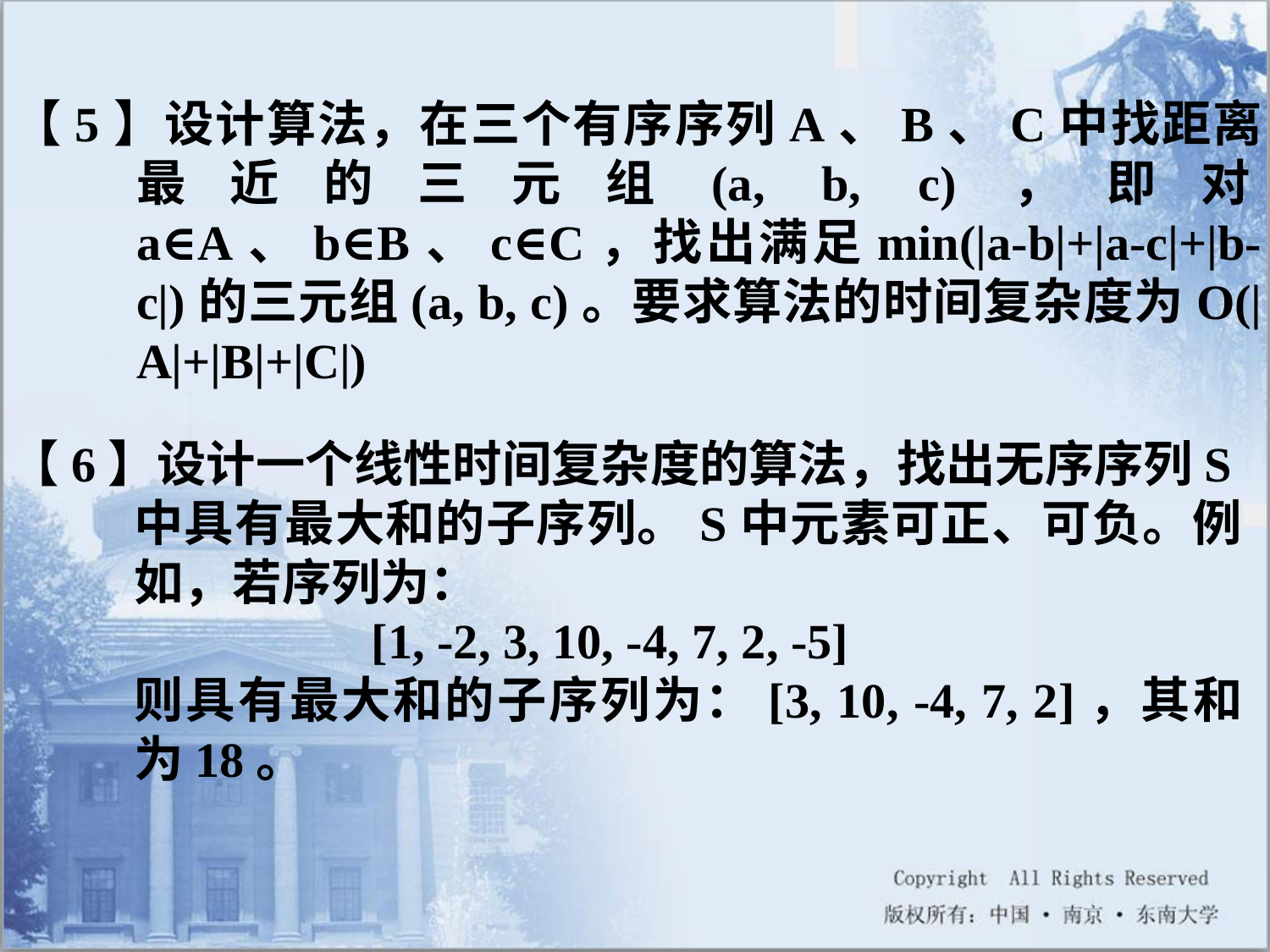

【5】设计算法，在三个有序序列A、B、C中找距离最近的三元组(a, b, c)，即对a∈A、b∈B、c∈C，找出满足min(|a-b|+|a-c|+|b-c|)的三元组(a, b, c)。要求算法的时间复杂度为O(|A|+|B|+|C|)
【6】设计一个线性时间复杂度的算法，找出无序序列S中具有最大和的子序列。S中元素可正、可负。例如，若序列为：
[1, -2, 3, 10, -4, 7, 2, -5]
则具有最大和的子序列为：[3, 10, -4, 7, 2]，其和为18。